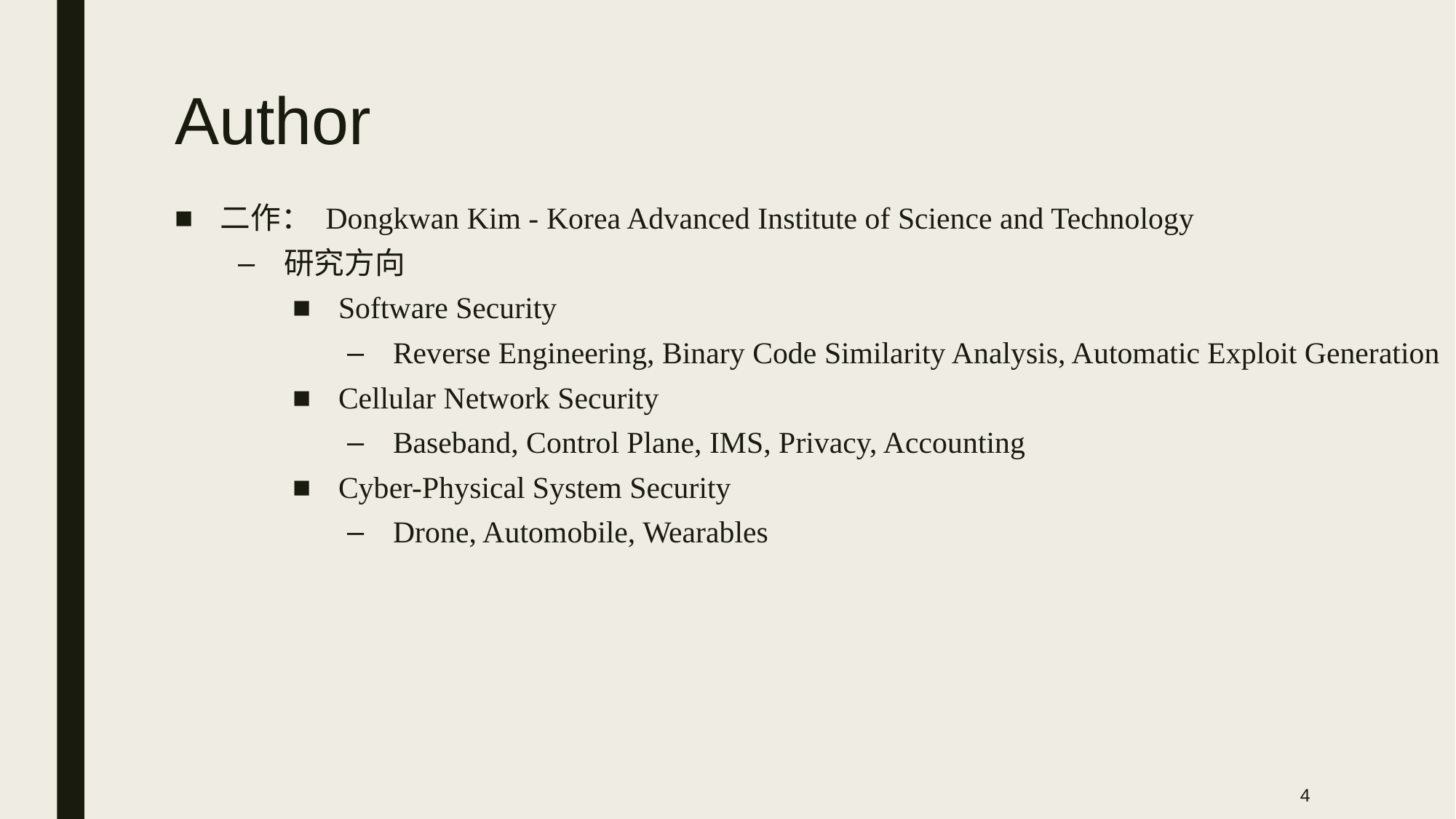

# Author
二作： Dongkwan Kim - Korea Advanced Institute of Science and Technology
研究方向
Software Security
Reverse Engineering, Binary Code Similarity Analysis, Automatic Exploit Generation
Cellular Network Security
Baseband, Control Plane, IMS, Privacy, Accounting
Cyber-Physical System Security
Drone, Automobile, Wearables
4